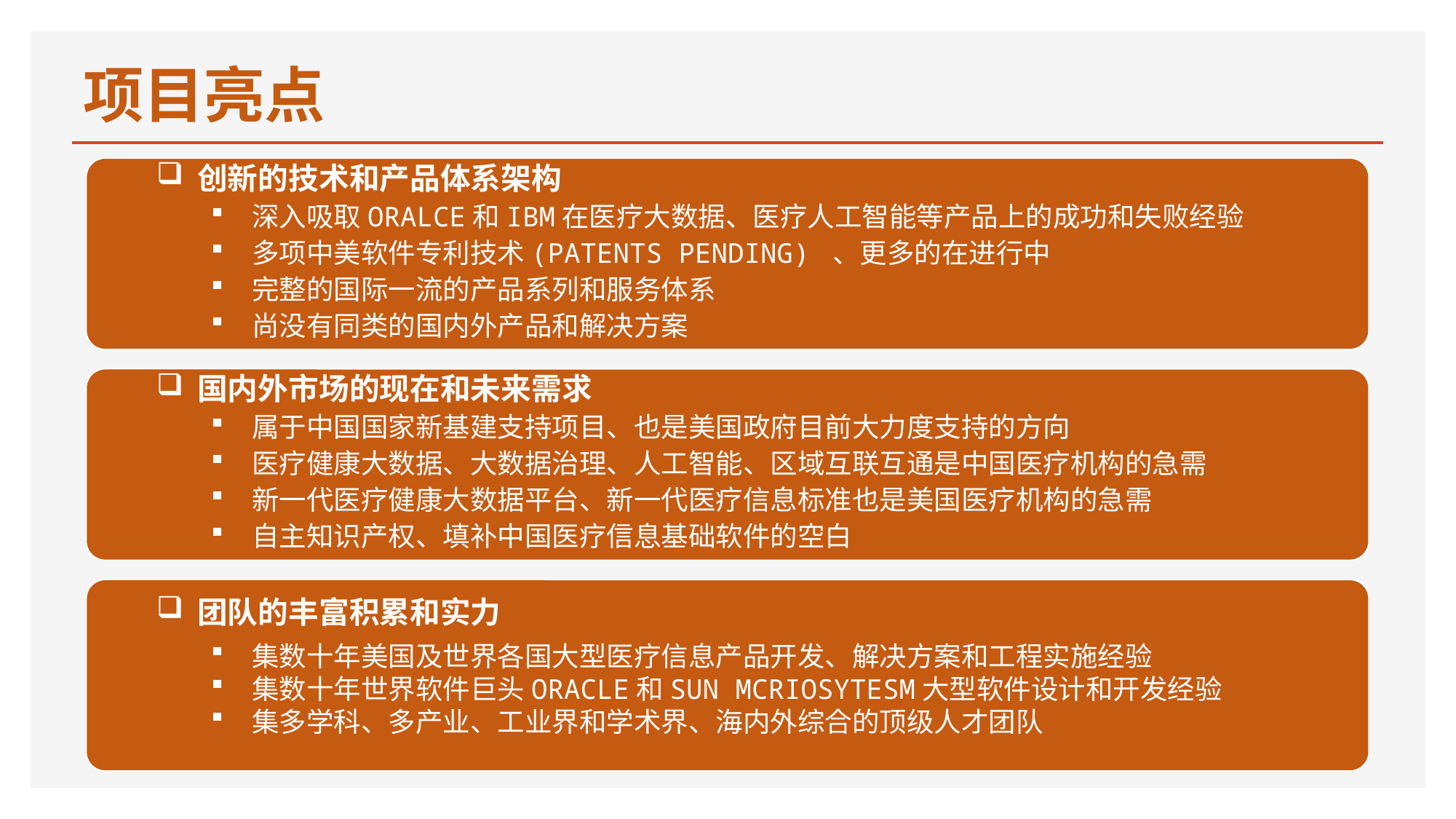

# 项目亮点

创新的技术和产品体系架构
深入吸取ORALCE和IBM在医疗大数据、医疗人工智能等产品上的成功和失败经验
多项中美软件专利技术(PATENTS PENDING) 、更多的在进行中
完整的国际一流的产品系列和服务体系
尚没有同类的国内外产品和解决方案

国内外市场的现在和未来需求
属于中国国家新基建支持项目、也是美国政府目前大力度支持的方向
医疗健康大数据、大数据治理、人工智能、区域互联互通是中国医疗机构的急需
新一代医疗健康大数据平台、新一代医疗信息标准也是美国医疗机构的急需
自主知识产权、填补中国医疗信息基础软件的空白

团队的丰富积累和实力
集数十年美国及世界各国大型医疗信息产品开发、解决方案和工程实施经验
集数十年世界软件巨头ORACLE和SUN MCRIOSYTESM大型软件设计和开发经验
集多学科、多产业、工业界和学术界、海内外综合的顶级人才团队